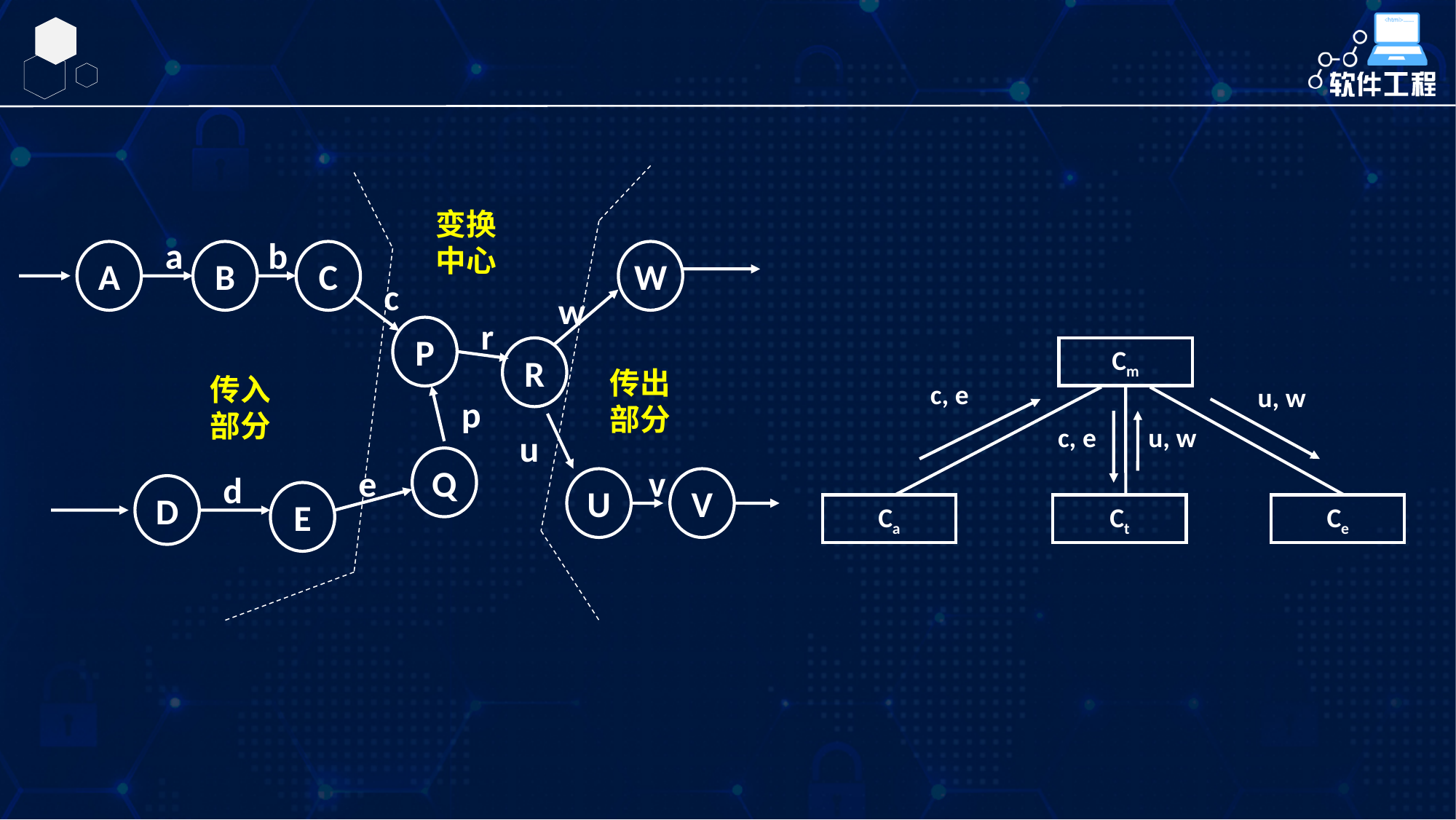

变换中心

a
b
A
B
C
W

c

w

r
P
R

传出部分
传入部分

p

u
Q
e
v
d
U
V
D
E

Cm
c, e
u, w

c, e
u, w
Ca
Ct
Ce